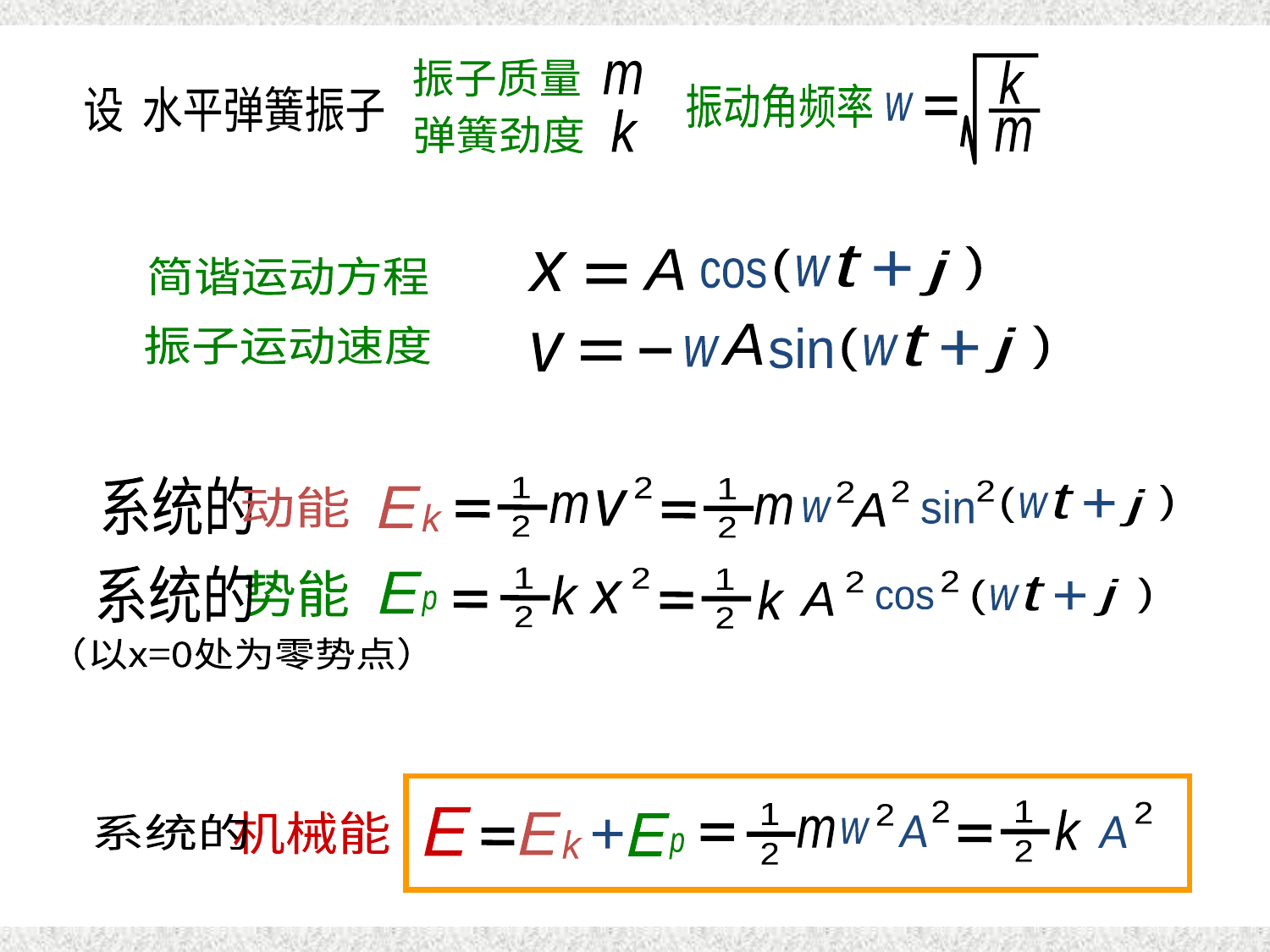

振动能量

k
振动角频率
ω

m
振子质量
m
k
弹簧劲度
设  水平弹簧振子
t
)
(
A
ϕ
+
x
x
ω
简谐运动方程
cos

A
t
振子运动速度
)
sin
ϕ
(
+
v
ω
ω

系统的
1

2
2
1

2
2
2
2
t
)
动能
E
k
(
+
ϕ
sin
v
m
ω
A
m
ω

系统的
1

2
2
1

2
势能
2
2
E
p
k
t
)
ϕ
(
k
x
x
+
A
ω
cos

（以x=0处为零势点）

2
1

2
2
1

2
A
2
ω
A
E
k
机械能
系统的
E
k
E
p
m
+